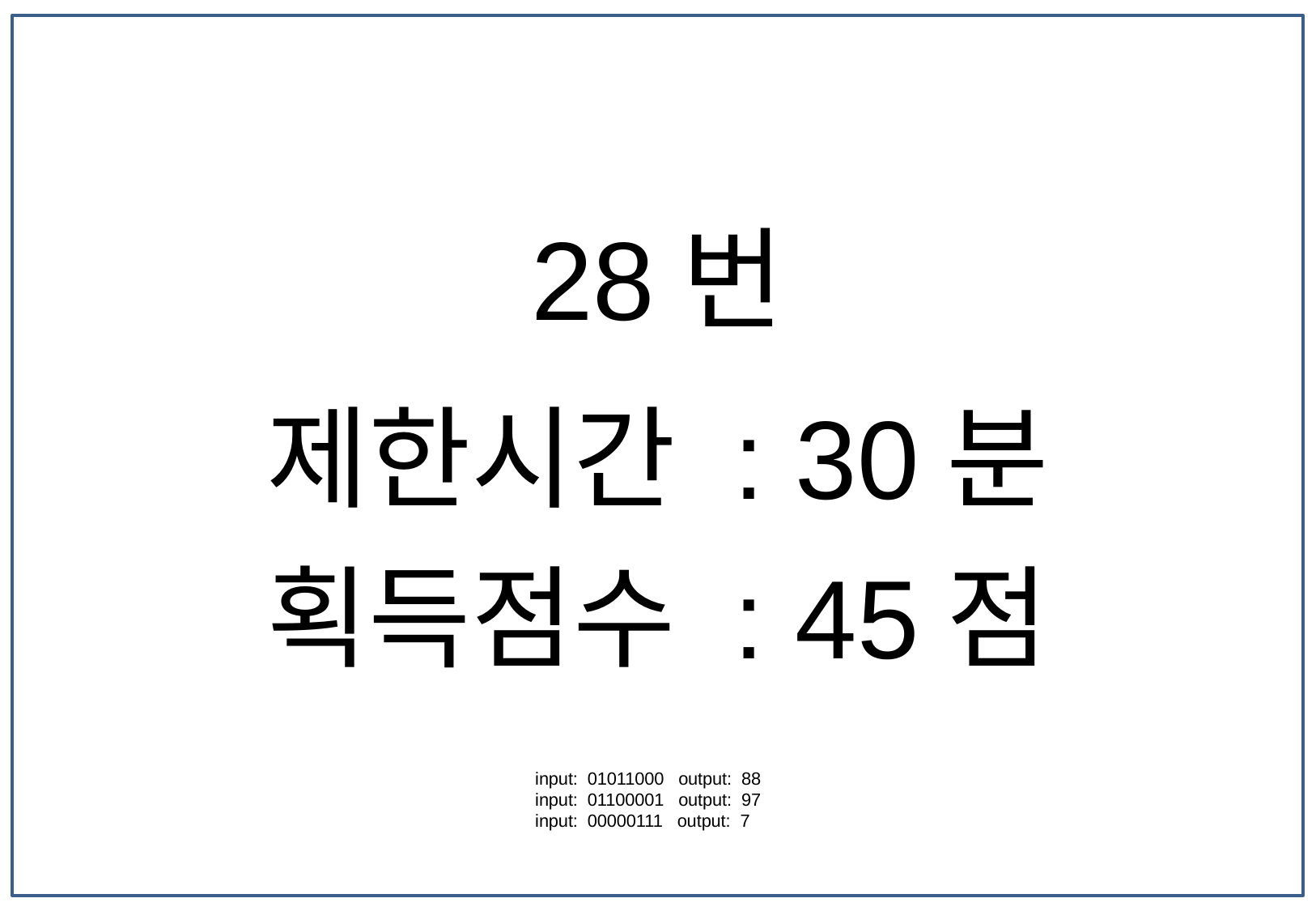

28번
제한시간 : 30분
획득점수 : 45점
input:  01011000   output:  88
input:  01100001   output:  97
input:  00000111   output:  7